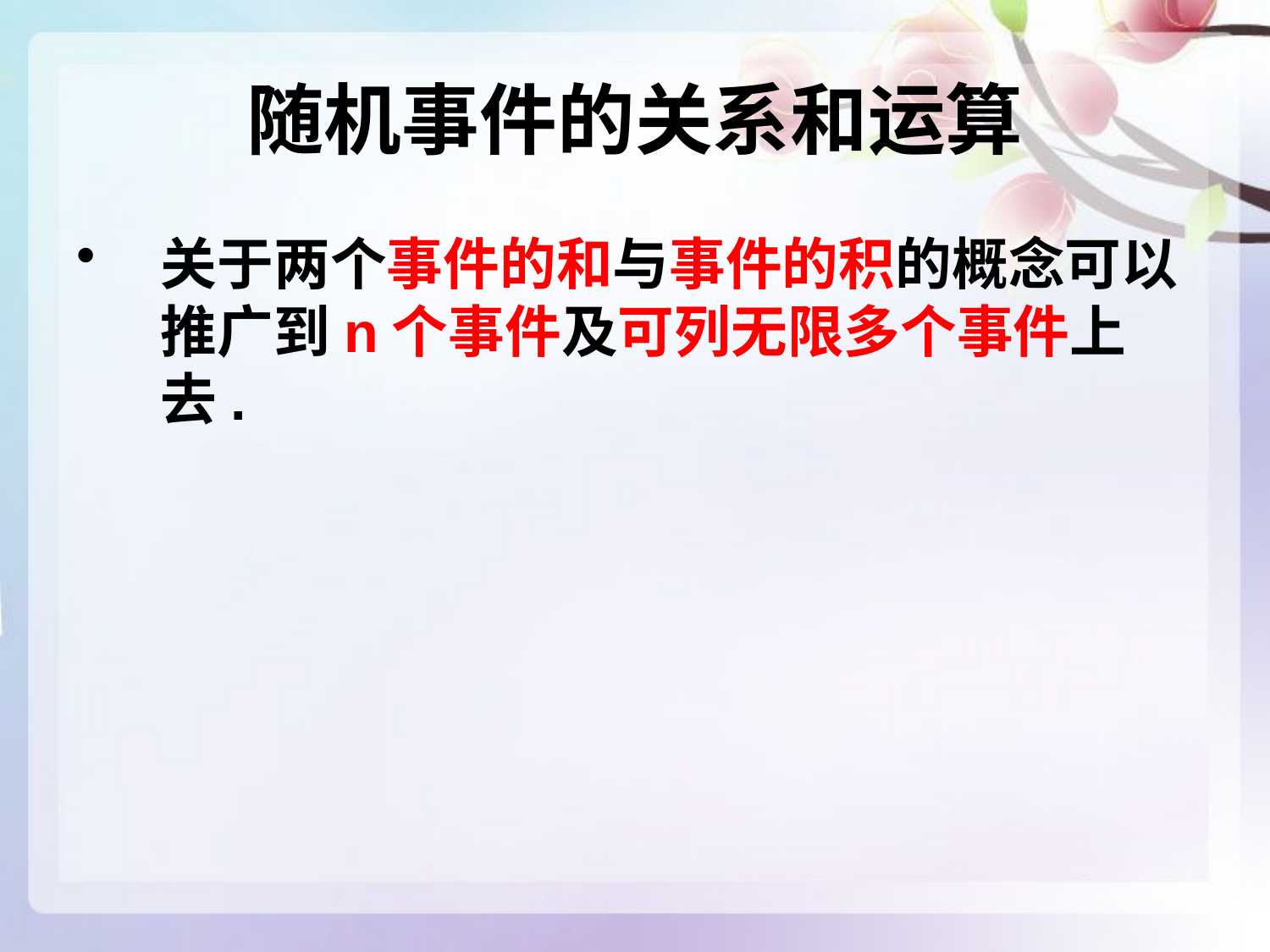

# 随机事件的关系和运算
关于两个事件的和与事件的积的概念可以推广到n个事件及可列无限多个事件上去.